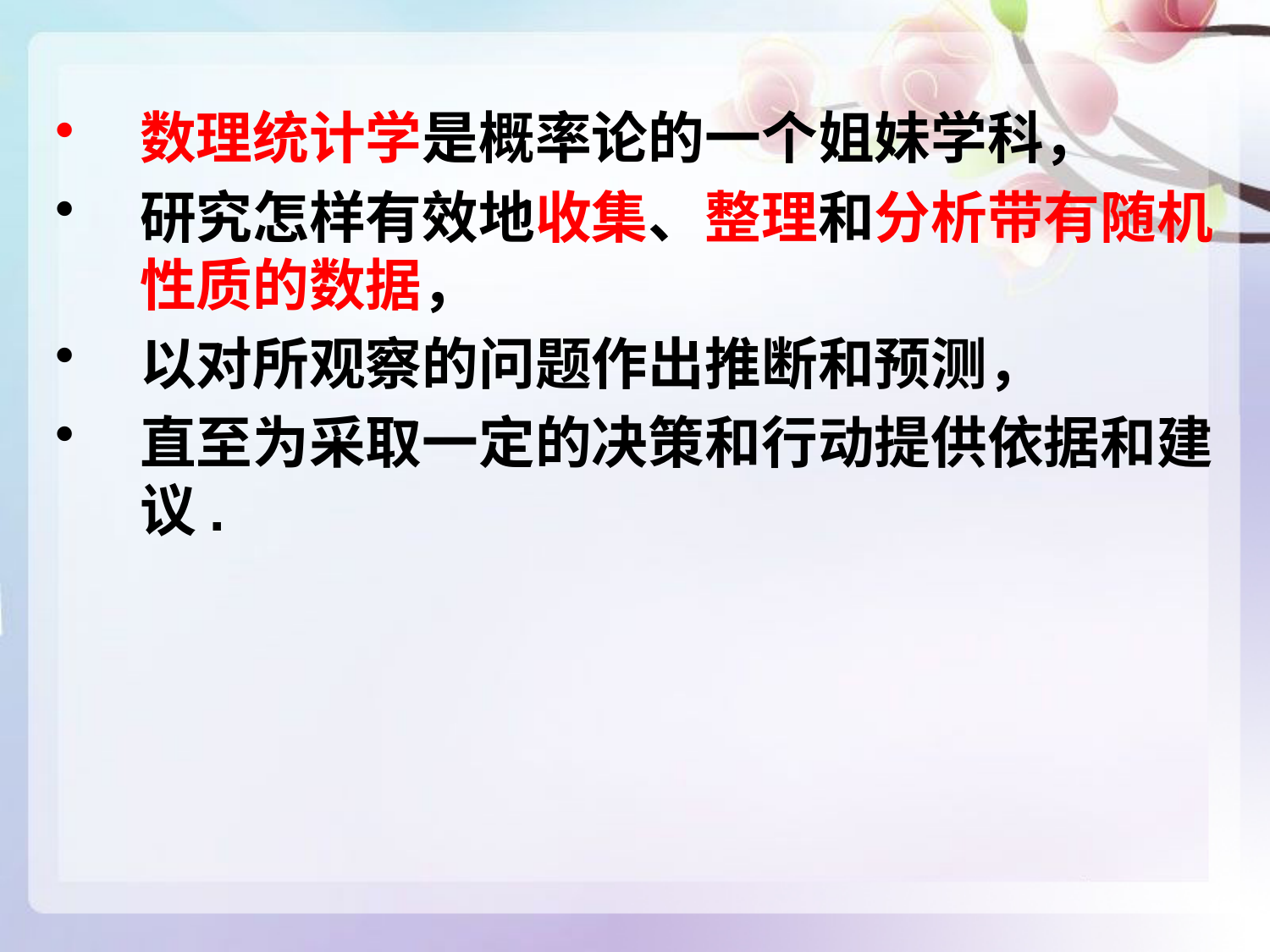

数理统计学是概率论的一个姐妹学科，
研究怎样有效地收集、整理和分析带有随机性质的数据，
以对所观察的问题作出推断和预测，
直至为采取一定的决策和行动提供依据和建议.